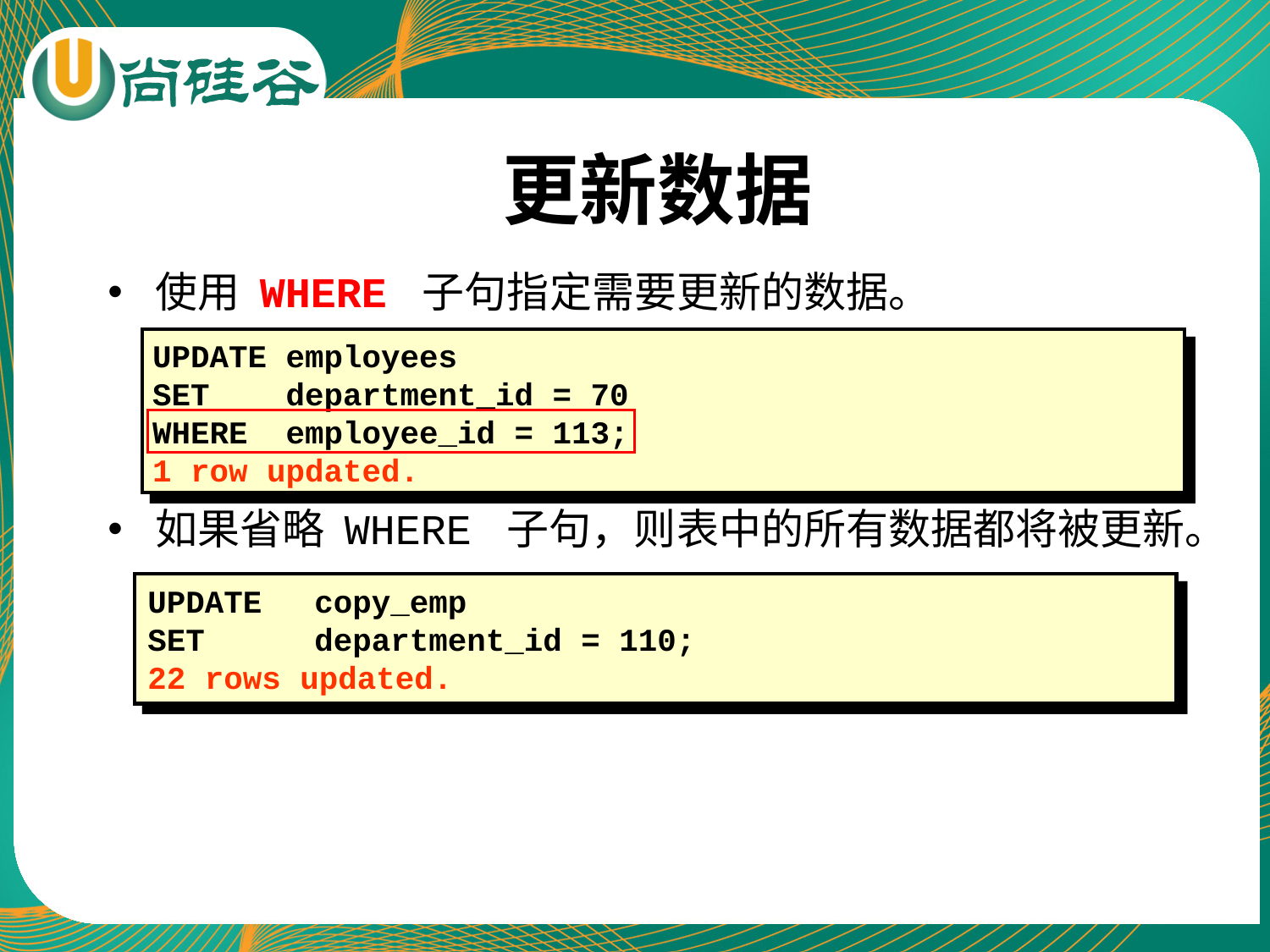

# 更新数据
使用 WHERE 子句指定需要更新的数据。

如果省略 WHERE 子句，则表中的所有数据都将被更新。

UPDATE employees
SET    department_id = 70
WHERE  employee_id = 113;
1 row updated.

UPDATE 	copy_emp
SET    	department_id = 110;
22 rows updated.